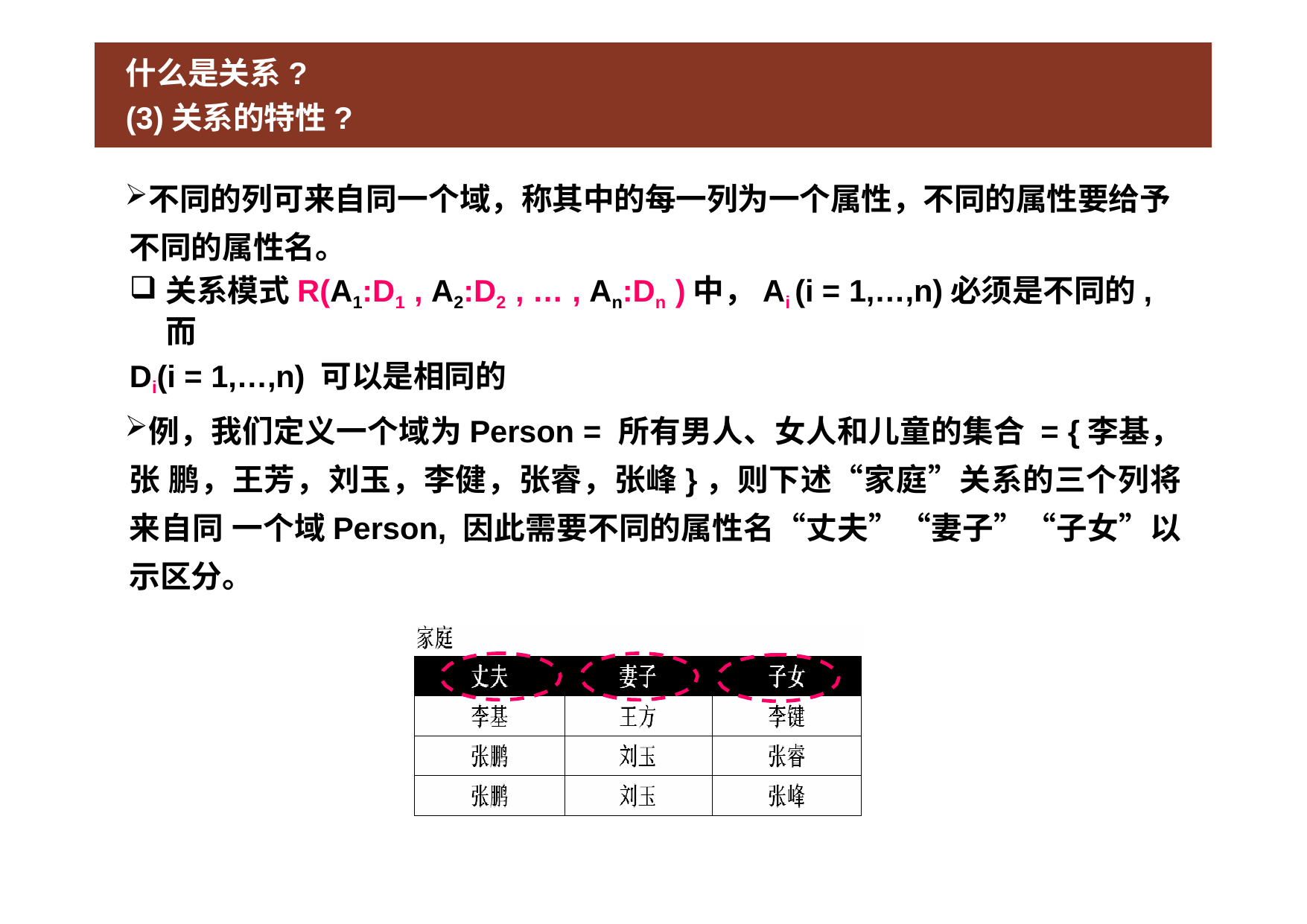

# 什么是关系?  (3)关系的特性?
不同的列可来自同一个域，称其中的每一列为一个属性，不同的属性要给予 不同的属性名。
关系模式R(A1:D1 , A2:D2 , … , An:Dn )中，Ai (i = 1,…,n)必须是不同的, 而
Di(i = 1,…,n) 可以是相同的
例，我们定义一个域为Person = 所有男人、女人和儿童的集合 = {李基，张 鹏，王芳，刘玉，李健，张睿，张峰}，则下述“家庭”关系的三个列将来自同 一个域Person, 因此需要不同的属性名“丈夫”“妻子”“子女”以示区分。